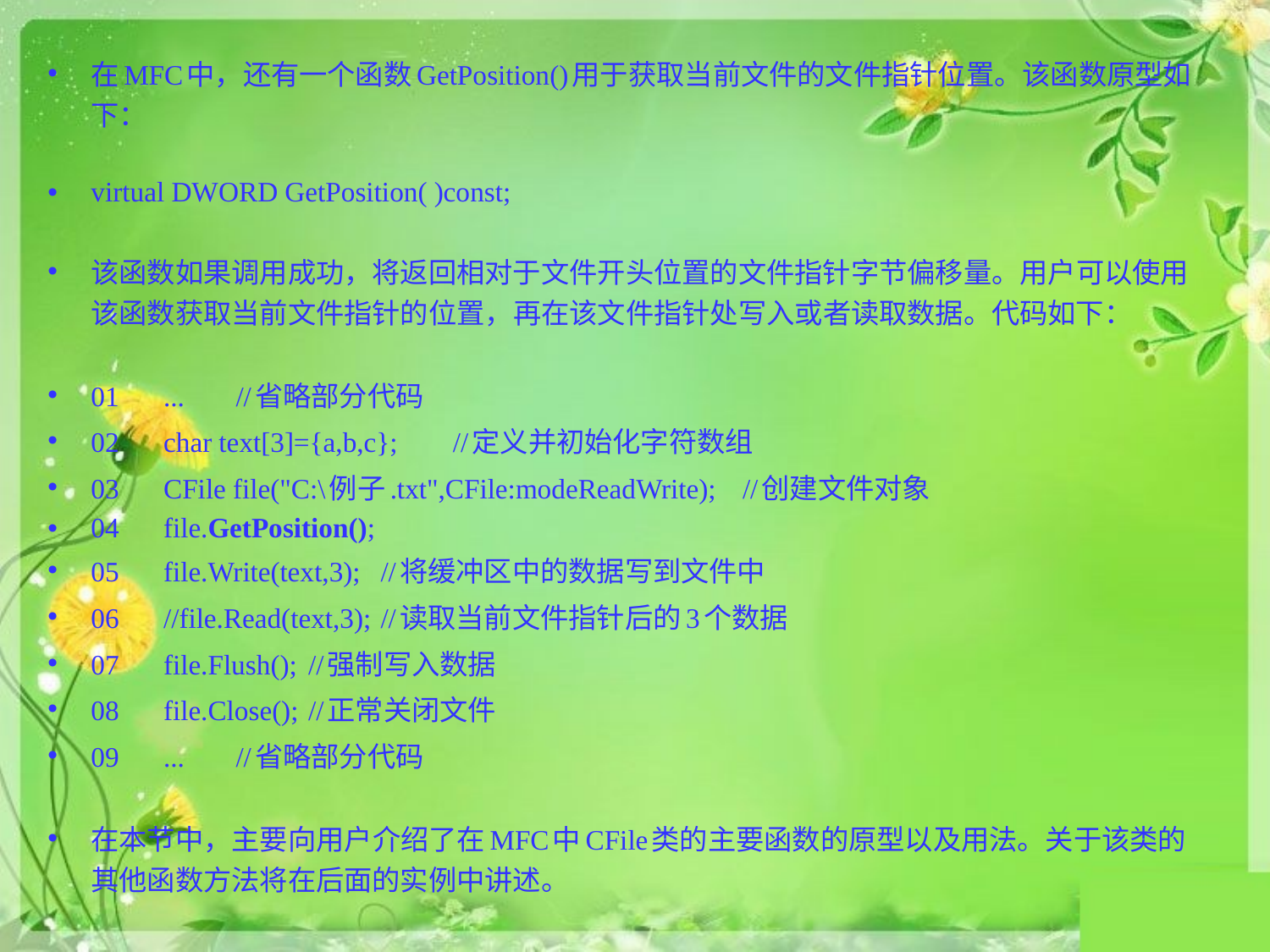

在MFC中，还有一个函数GetPosition()用于获取当前文件的文件指针位置。该函数原型如下：

virtual DWORD GetPosition( )const;

该函数如果调用成功，将返回相对于文件开头位置的文件指针字节偏移量。用户可以使用该函数获取当前文件指针的位置，再在该文件指针处写入或者读取数据。代码如下：

01	... 		//省略部分代码
02	char text[3]={a,b,c};			//定义并初始化字符数组
03	CFile file("C:\例子.txt",CFile:modeReadWrite);	//创建文件对象
04	file.GetPosition();
05	file.Write(text,3);			//将缓冲区中的数据写到文件中
06	//file.Read(text,3);			//读取当前文件指针后的3个数据
07	file.Flush();									//强制写入数据
08	file.Close();									//正常关闭文件
09	... 		//省略部分代码

在本节中，主要向用户介绍了在MFC中CFile类的主要函数的原型以及用法。关于该类的其他函数方法将在后面的实例中讲述。